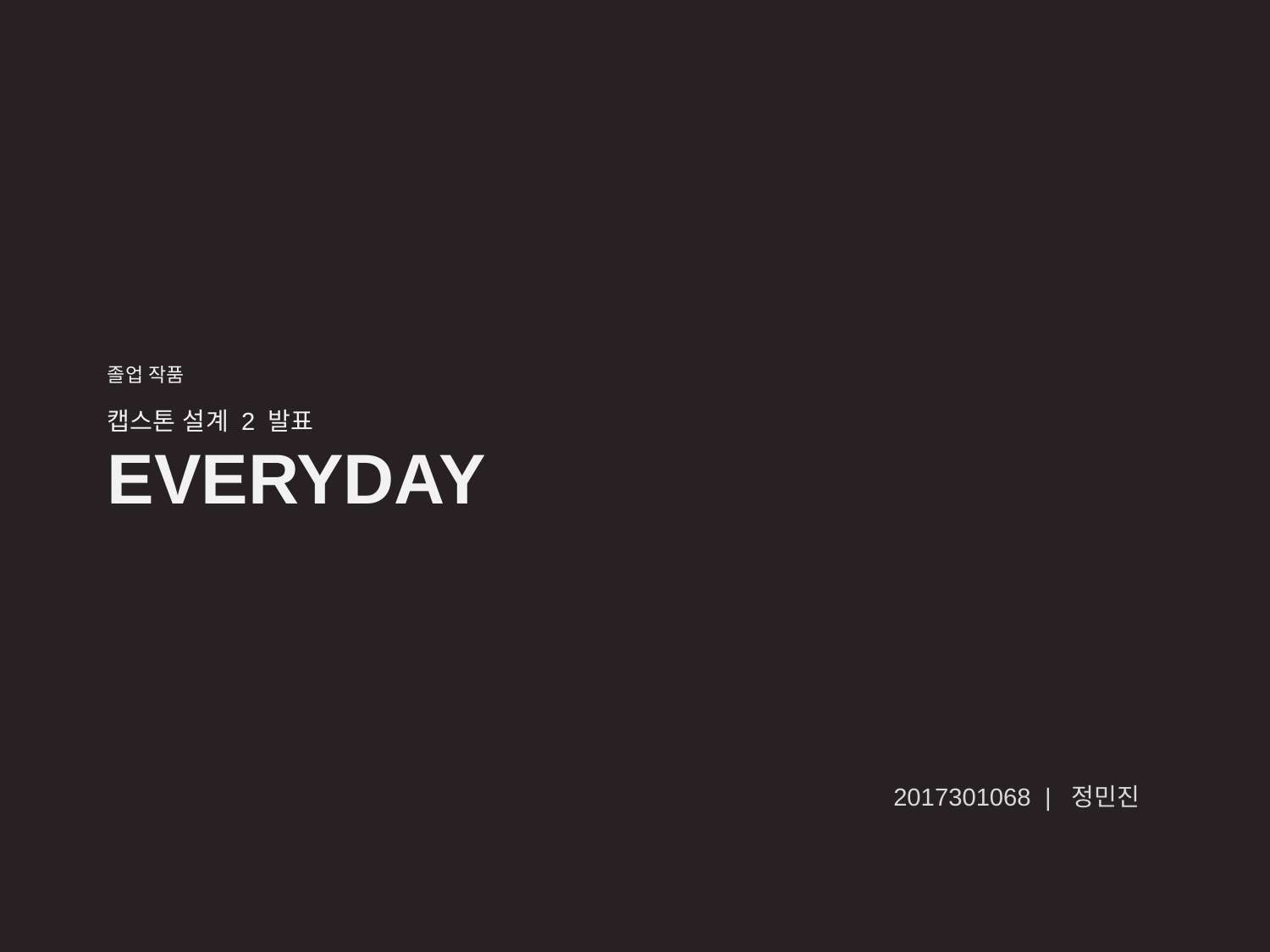

졸업 작품
캡스톤 설계 2 발표
EVERYDAY
2017301068  |  정민진